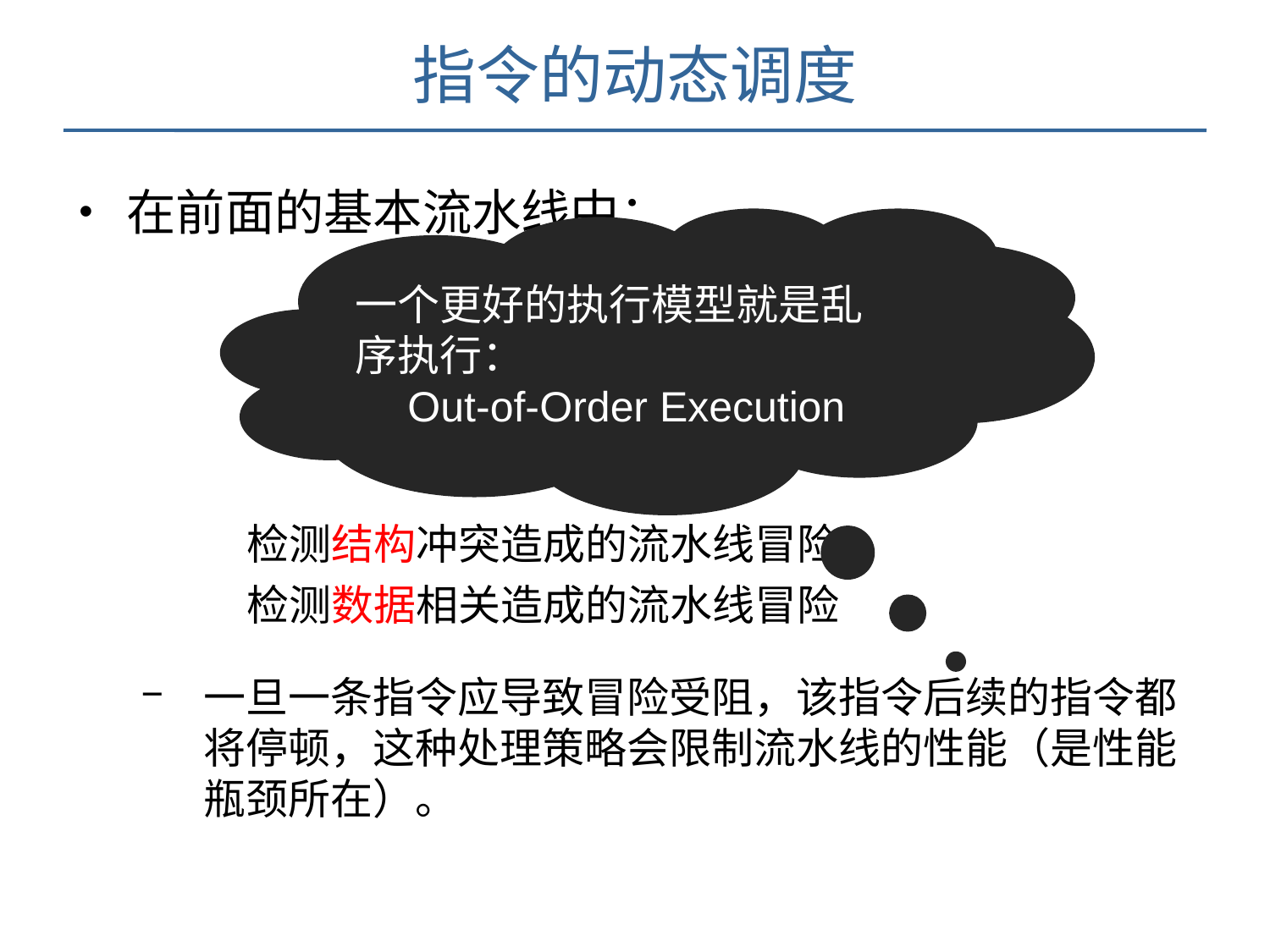

指令的动态调度
在前面的基本流水线中：
一个更好的执行模型就是乱序执行：
Out-of-Order Execution

ID

检测结构冲突造成的流水线冒险
检测数据相关造成的流水线冒险
一旦一条指令应导致冒险受阻，该指令后续的指令都将停顿，这种处理策略会限制流水线的性能（是性能瓶颈所在）。